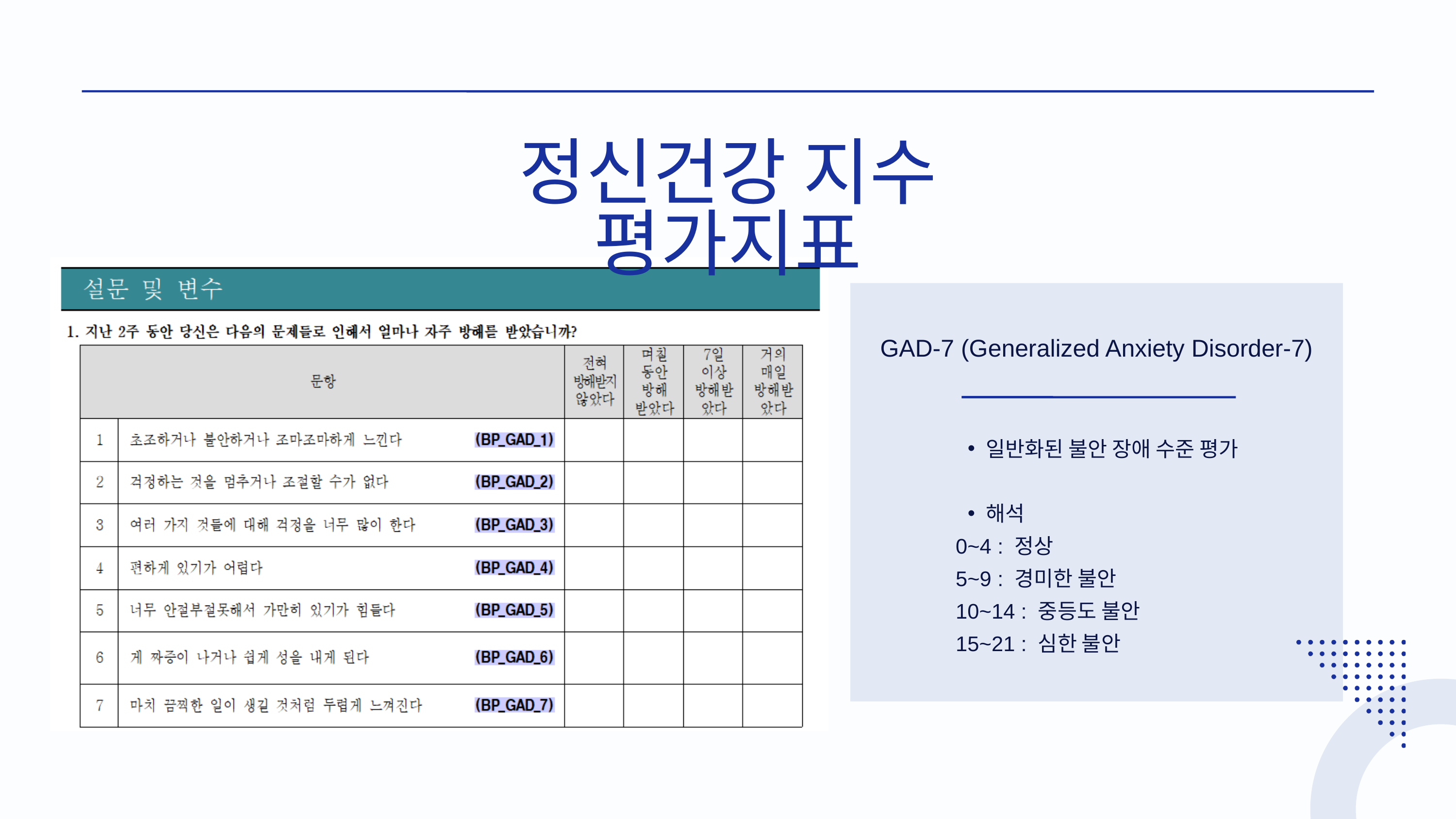

정신건강 지수 평가지표

GAD-7 (Generalized Anxiety Disorder-7)

일반화된 불안 장애 수준 평가

해석
 0~4 : 정상
 5~9 : 경미한 불안
 10~14 : 중등도 불안
 15~21 : 심한 불안